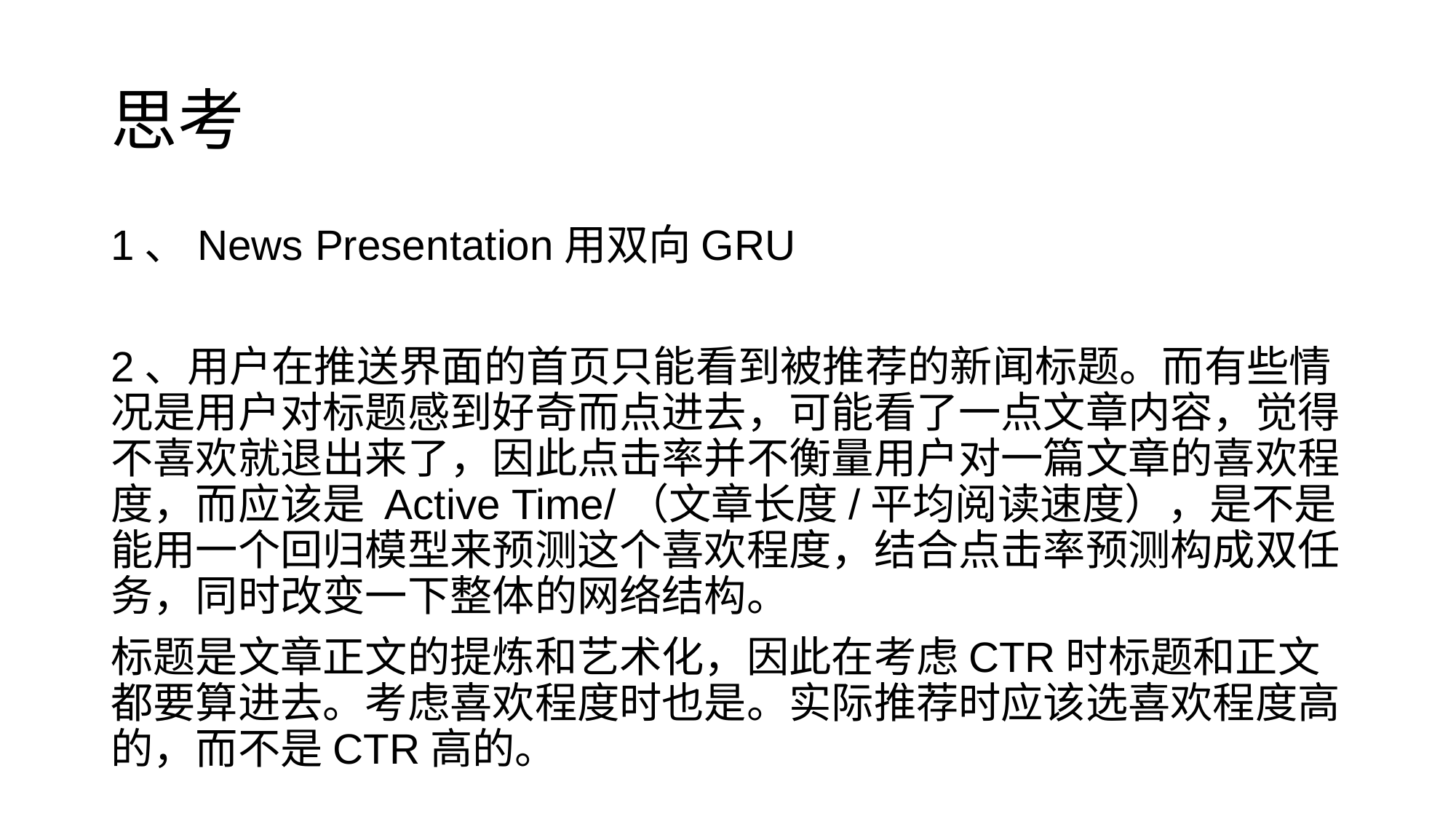

# 思考
1、News Presentation用双向GRU

2、用户在推送界面的首页只能看到被推荐的新闻标题。而有些情况是用户对标题感到好奇而点进去，可能看了一点文章内容，觉得不喜欢就退出来了，因此点击率并不衡量用户对一篇文章的喜欢程度，而应该是 Active Time/（文章长度/平均阅读速度），是不是能用一个回归模型来预测这个喜欢程度，结合点击率预测构成双任务，同时改变一下整体的网络结构。
标题是文章正文的提炼和艺术化，因此在考虑CTR时标题和正文都要算进去。考虑喜欢程度时也是。实际推荐时应该选喜欢程度高的，而不是CTR高的。